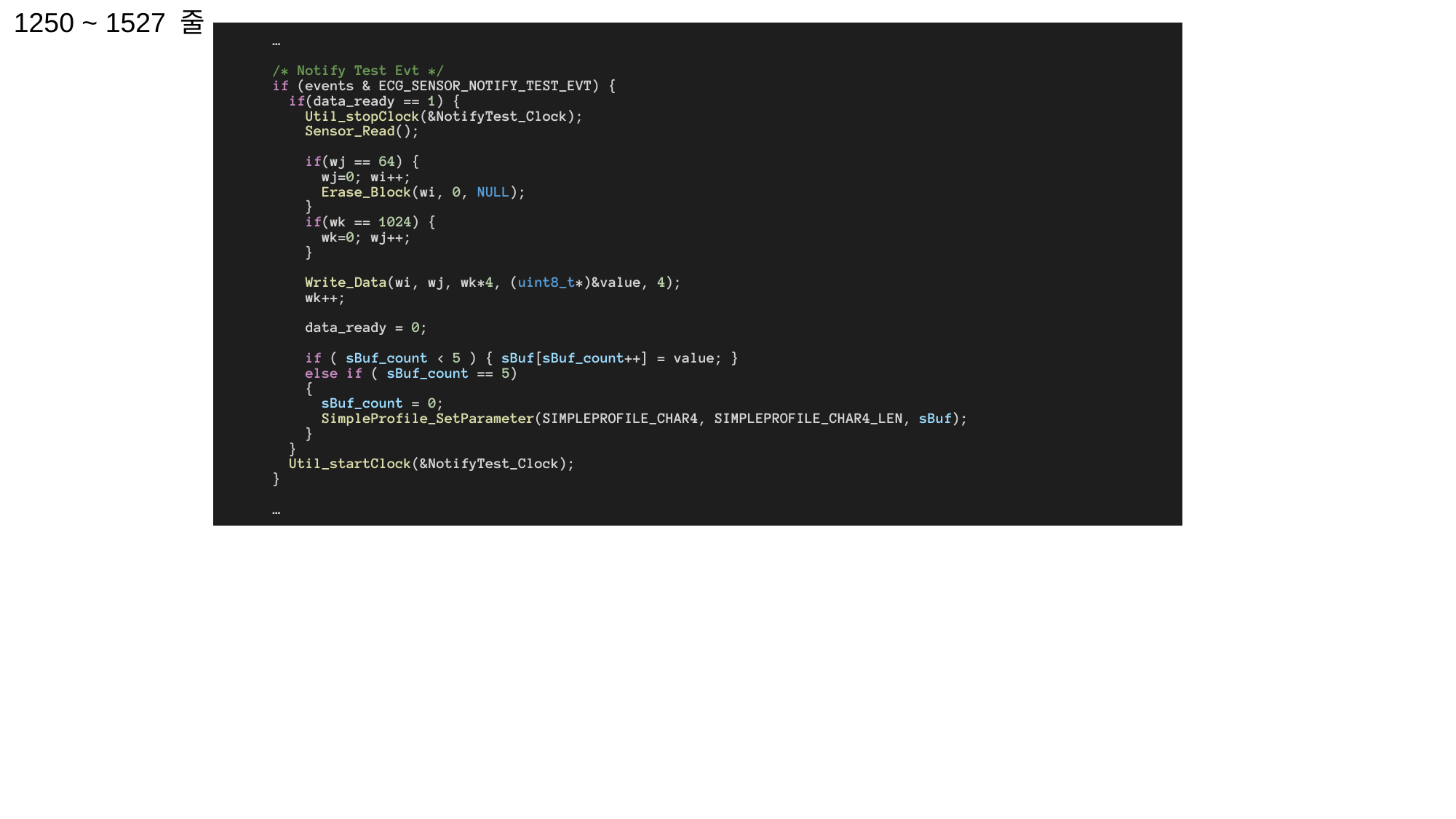

1250 ~ 1527 줄
| …       /\* Notify Test Evt \*/       if (events & ECG\_SENSOR\_NOTIFY\_TEST\_EVT) {         if(data\_ready == 1) {           Util\_stopClock(&NotifyTest\_Clock);           Sensor\_Read();                                  if(wj == 64) {             wj=0; wi++;             Erase\_Block(wi, 0, NULL);           }           if(wk == 1024) {             wk=0; wj++;           }                      Write\_Data(wi, wj, wk\*4, (uint8\_t\*)&value, 4);                         wk++;                data\_ready = 0;                      if ( sBuf\_count < 5 ) { sBuf[sBuf\_count++] = value; }            else if ( sBuf\_count == 5)            {             sBuf\_count = 0;             SimpleProfile\_SetParameter(SIMPLEPROFILE\_CHAR4, SIMPLEPROFILE\_CHAR4\_LEN, sBuf);           }         }                 Util\_startClock(&NotifyTest\_Clock);       } … |
| --- |